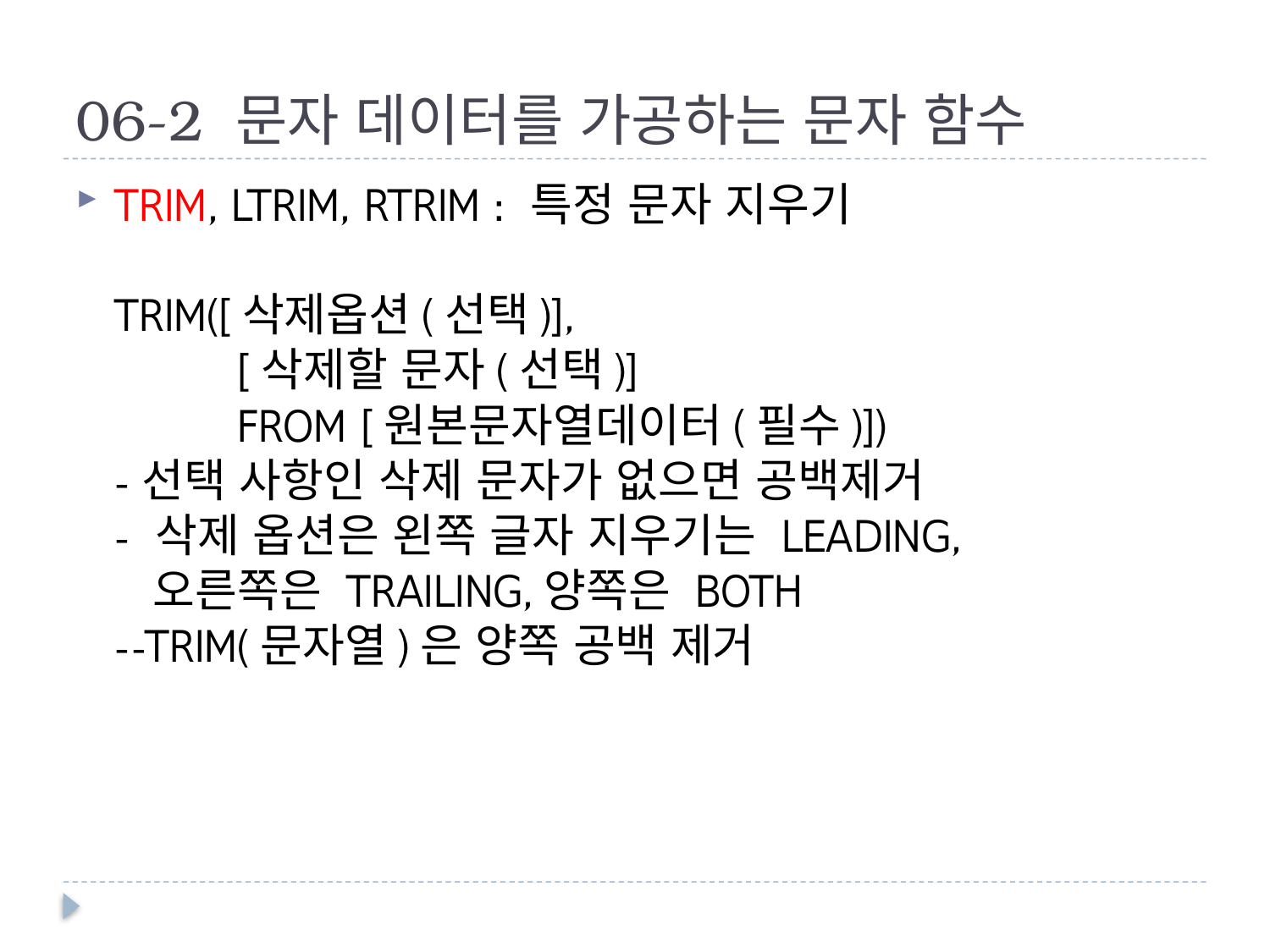

# 06-2 문자 데이터를 가공하는 문자 함수
TRIM, LTRIM, RTRIM : 특정 문자 지우기
TRIM([삭제옵션(선택)],
         [삭제할 문자(선택)]
         FROM [원본문자열데이터(필수)])
-선택 사항인 삭제 문자가 없으면 공백제거
- 삭제 옵션은 왼쪽 글자 지우기는 LEADING,
  오른쪽은 TRAILING,양쪽은 BOTH
--TRIM(문자열)은 양쪽 공백 제거